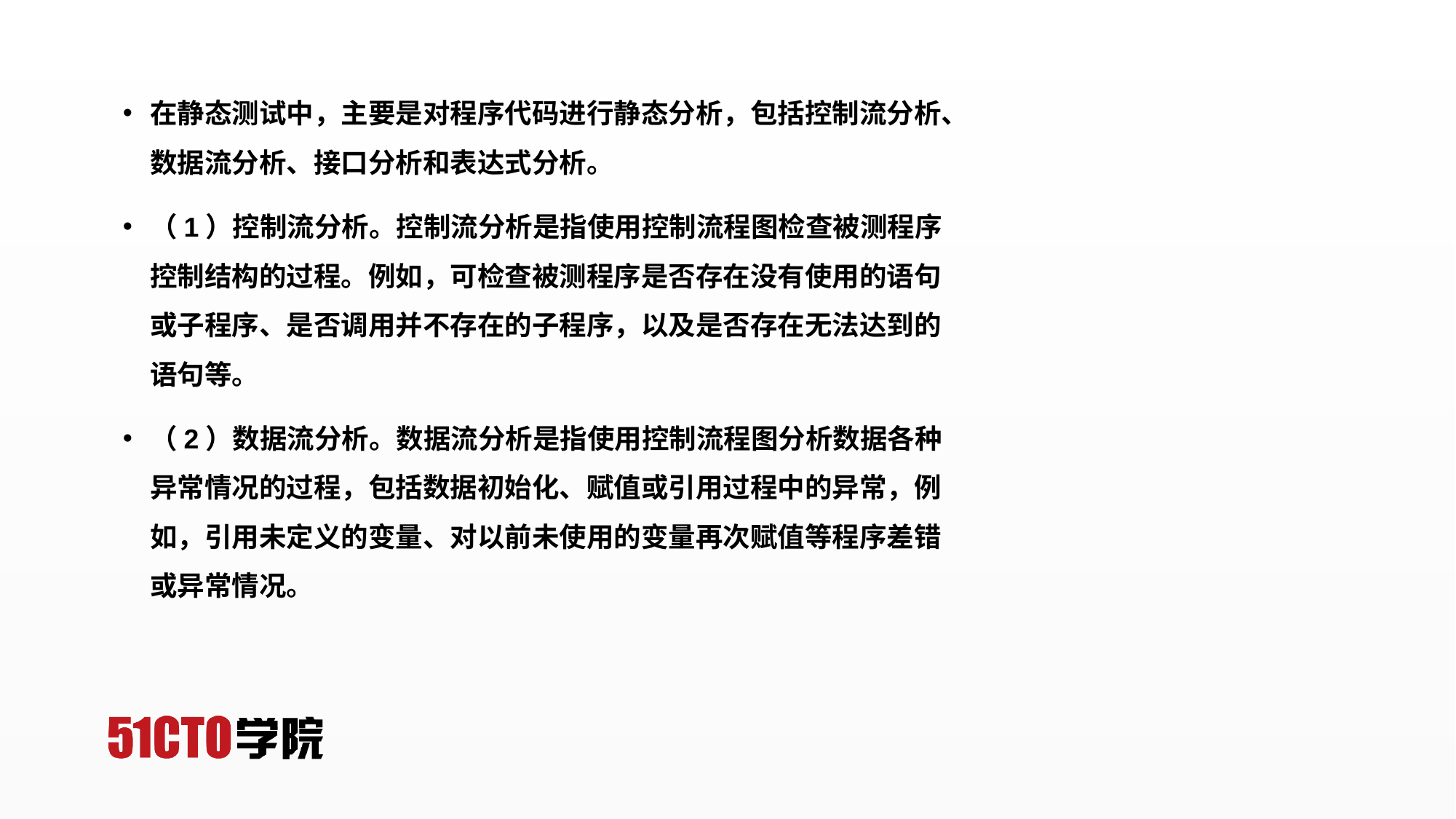

在静态测试中，主要是对程序代码进行静态分析，包括控制流分析、数据流分析、接口分析和表达式分析。
（1）控制流分析。控制流分析是指使用控制流程图检查被测程序控制结构的过程。例如，可检查被测程序是否存在没有使用的语句或子程序、是否调用并不存在的子程序，以及是否存在无法达到的语句等。
（2）数据流分析。数据流分析是指使用控制流程图分析数据各种异常情况的过程，包括数据初始化、赋值或引用过程中的异常，例如，引用未定义的变量、对以前未使用的变量再次赋值等程序差错或异常情况。